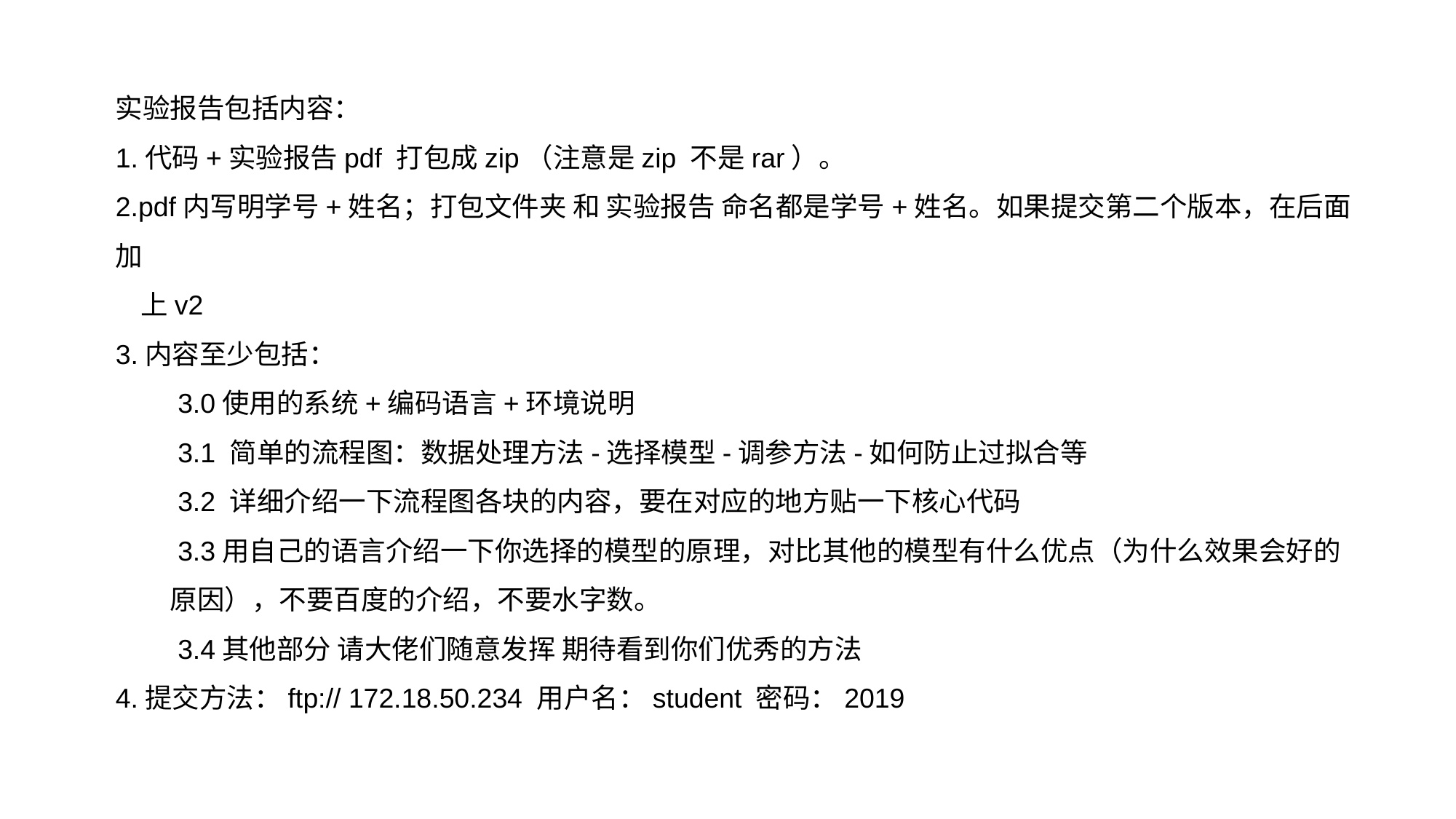

实验报告包括内容：
1.代码+实验报告pdf 打包成zip（注意是zip 不是rar）。
2.pdf内写明学号+姓名；打包文件夹 和 实验报告 命名都是学号+姓名。如果提交第二个版本，在后面加
   上v2
3.内容至少包括：
 3.0使用的系统+编码语言+环境说明
 3.1 简单的流程图：数据处理方法-选择模型-调参方法-如何防止过拟合等
 3.2 详细介绍一下流程图各块的内容，要在对应的地方贴一下核心代码
 3.3用自己的语言介绍一下你选择的模型的原理，对比其他的模型有什么优点（为什么效果会好的原因），不要百度的介绍，不要水字数。
 3.4其他部分 请大佬们随意发挥 期待看到你们优秀的方法
4.提交方法：ftp:// 172.18.50.234 用户名：student 密码：2019